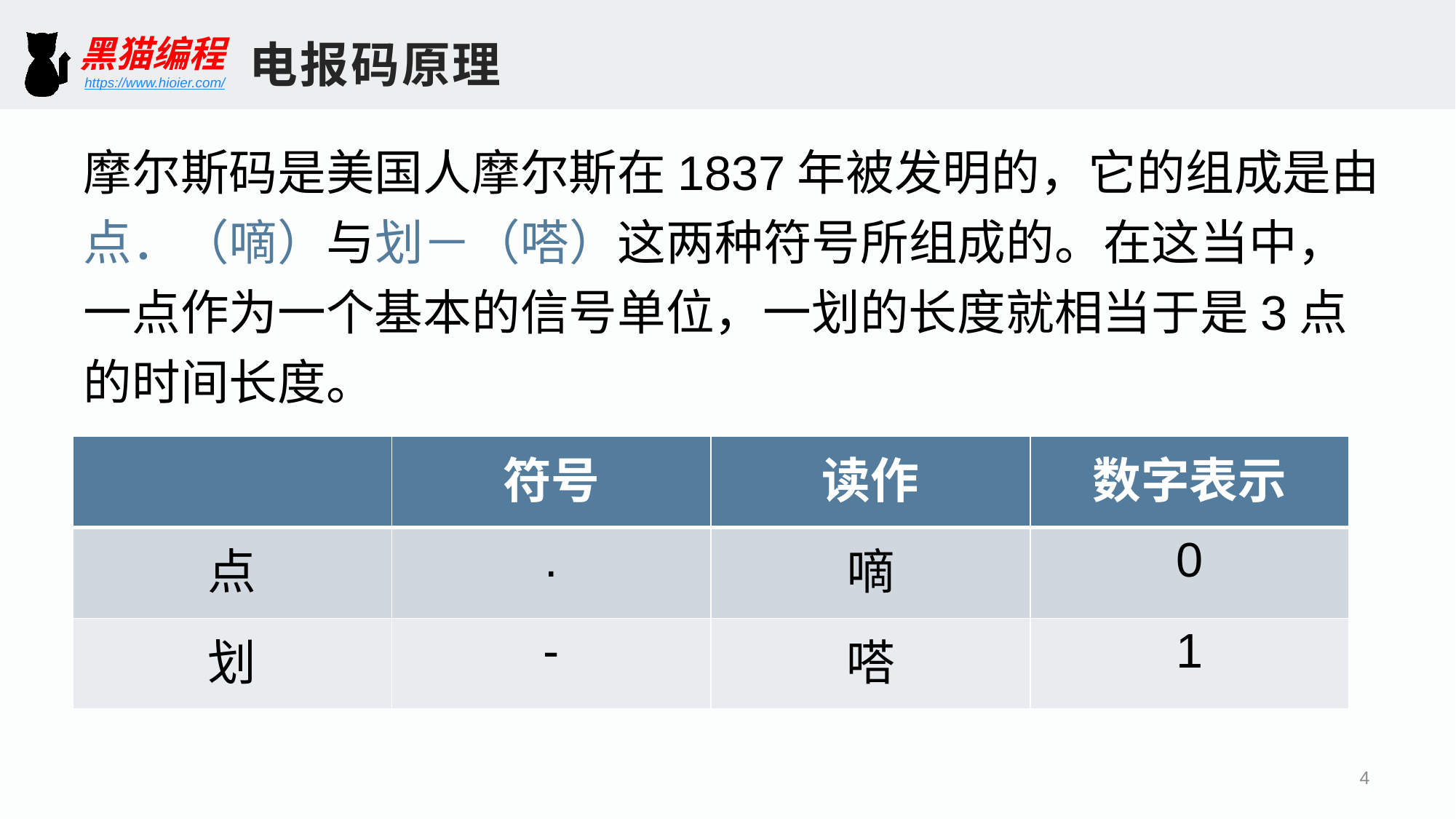

电报码原理
摩尔斯码是美国人摩尔斯在1837年被发明的，它的组成是由点．（嘀）与划－（嗒）这两种符号所组成的。在这当中，一点作为一个基本的信号单位，一划的长度就相当于是3点的时间长度。
|  | 符号 | 读作 | 数字表示 |
| --- | --- | --- | --- |
| 点 | . | 嘀 | 0 |
| 划 | - | 嗒 | 1 |
4